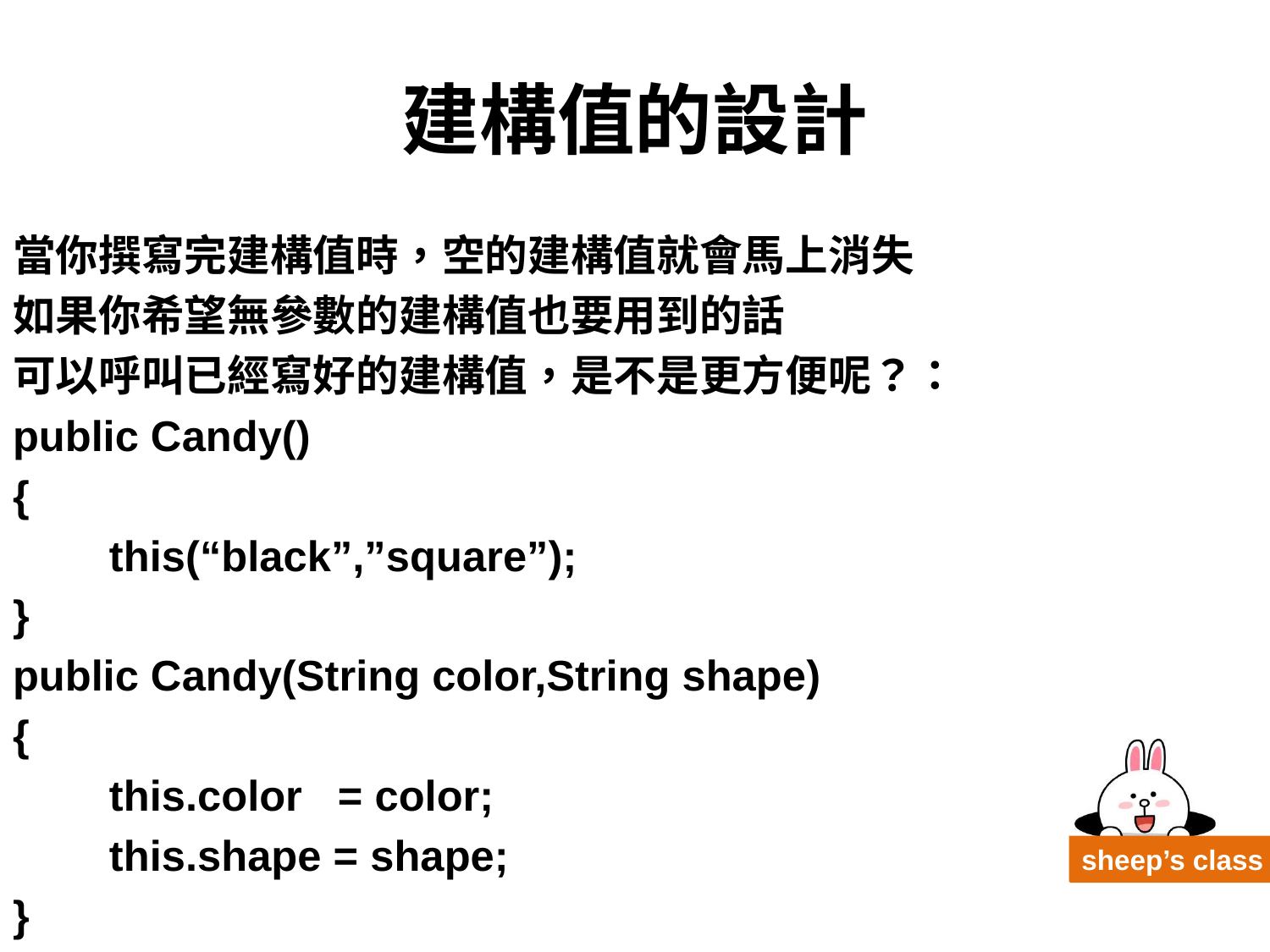

# 建構值的設計
當你撰寫完建構值時，空的建構值就會馬上消失
如果你希望無參數的建構值也要用到的話
可以呼叫已經寫好的建構值，是不是更方便呢？：
public Candy()
{
	this(“black”,”square”);
}
public Candy(String color,String shape)
{
	this.color   = color;
	this.shape = shape;
}